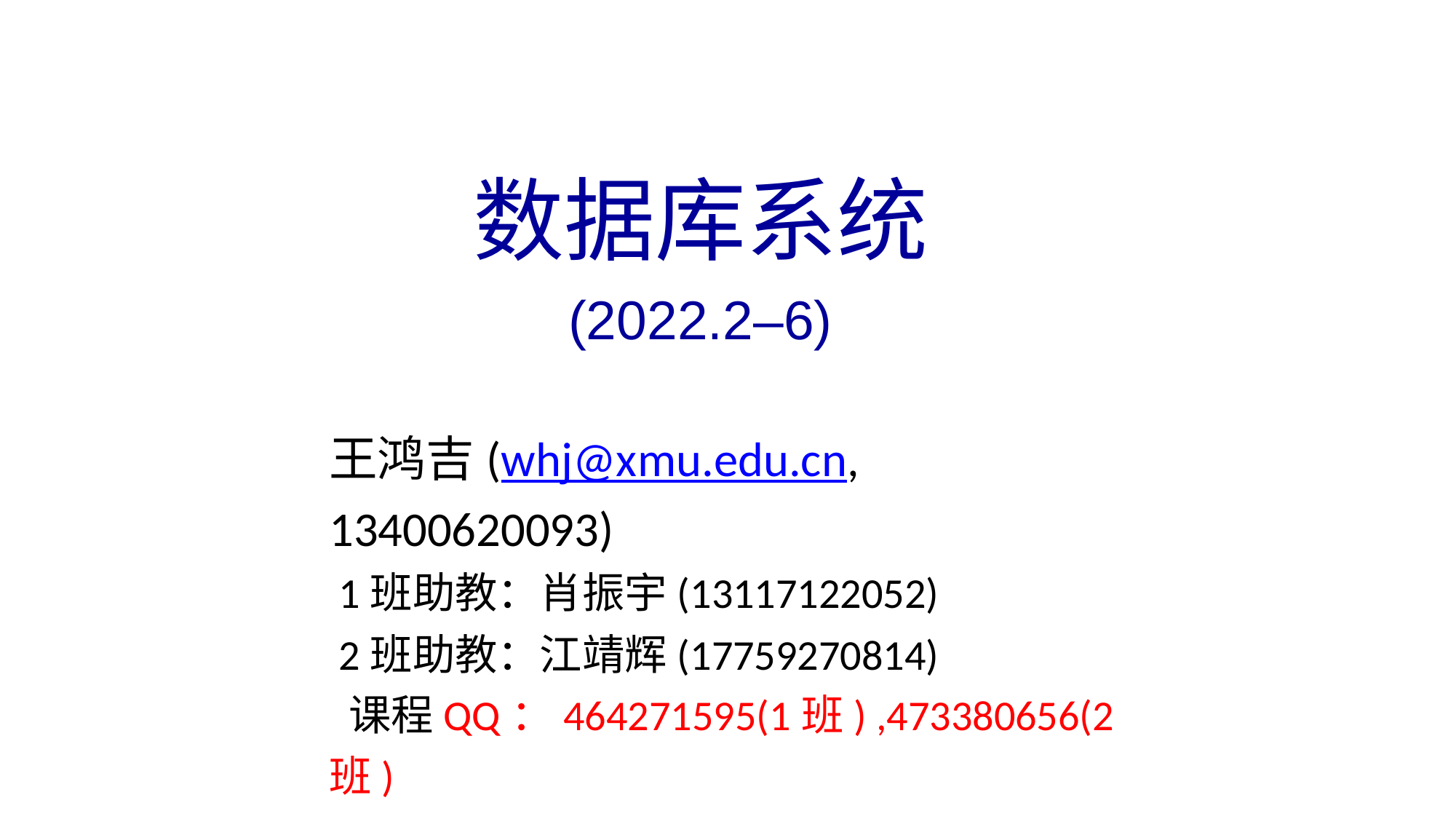

数据库系统
(2022.2–6)
王鸿吉(whj@xmu.edu.cn, 13400620093)
 1班助教：肖振宇(13117122052)
 2班助教：江靖辉(17759270814)
 课程QQ：464271595(1班) ,473380656(2班)